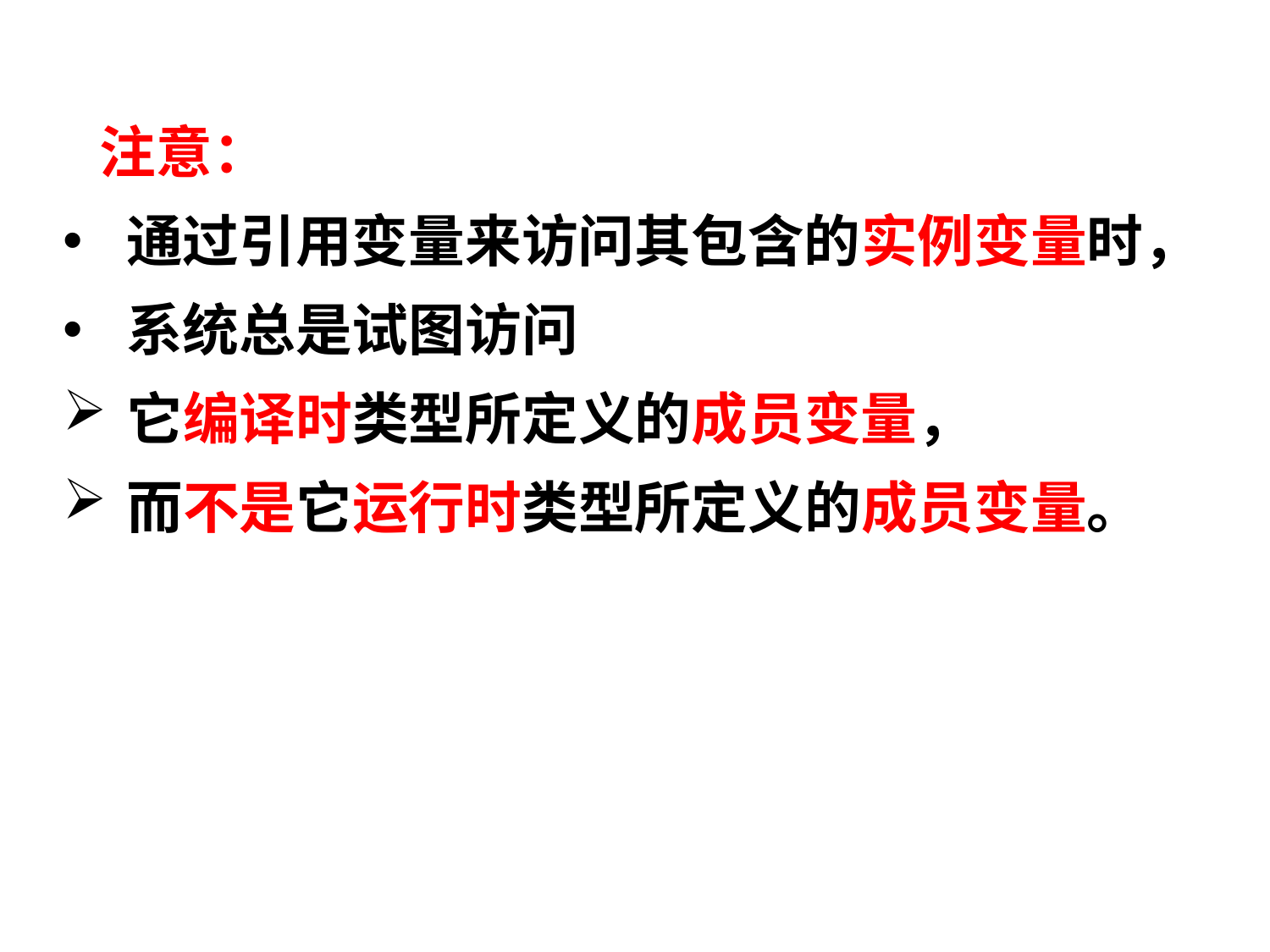

注意：
通过引用变量来访问其包含的实例变量时，
系统总是试图访问
它编译时类型所定义的成员变量，
而不是它运行时类型所定义的成员变量。